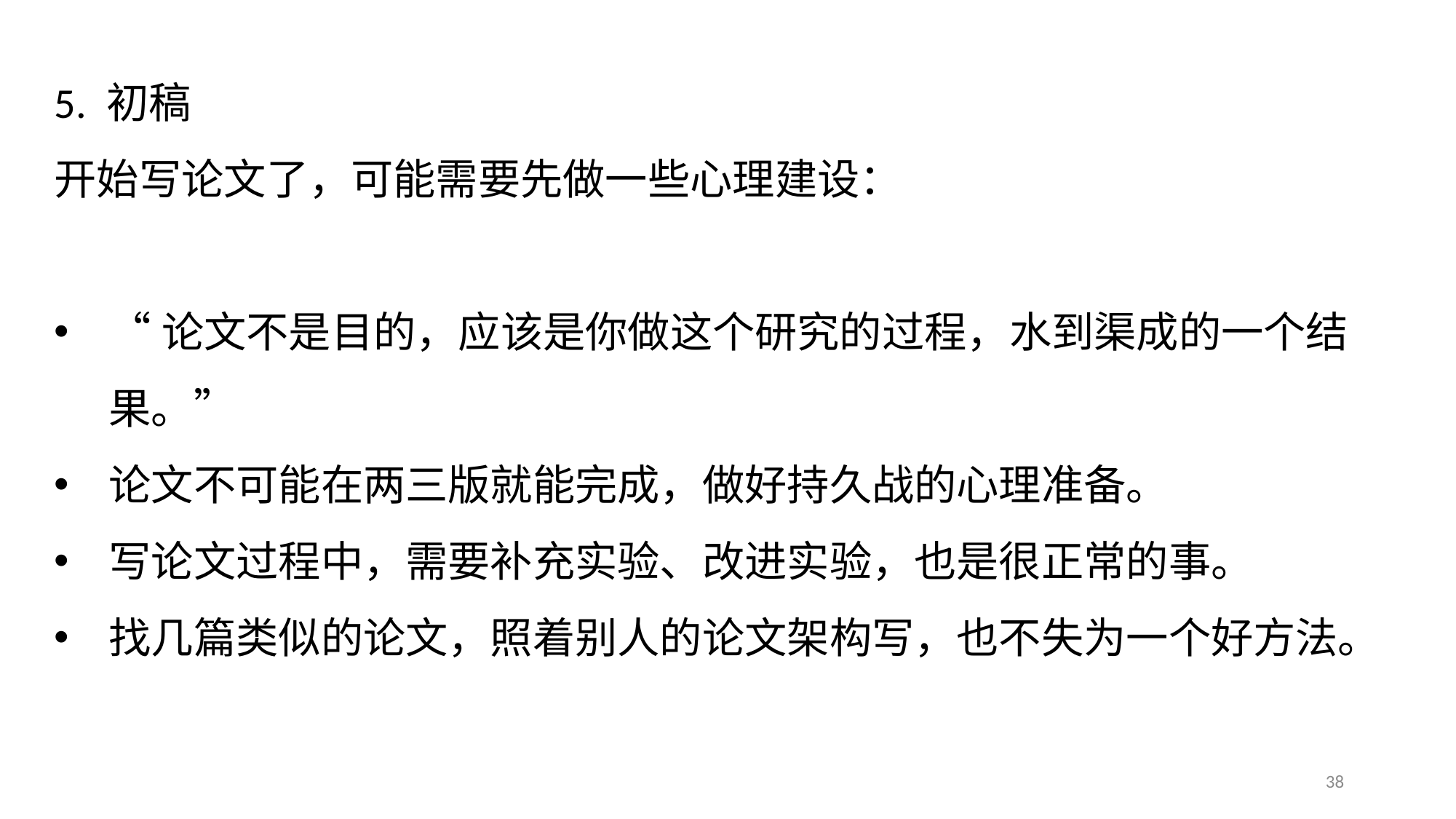

5. 初稿
开始写论文了，可能需要先做一些心理建设：

“论文不是目的，应该是你做这个研究的过程，水到渠成的一个结果。”
论文不可能在两三版就能完成，做好持久战的心理准备。
写论文过程中，需要补充实验、改进实验，也是很正常的事。
找几篇类似的论文，照着别人的论文架构写，也不失为一个好方法。
38